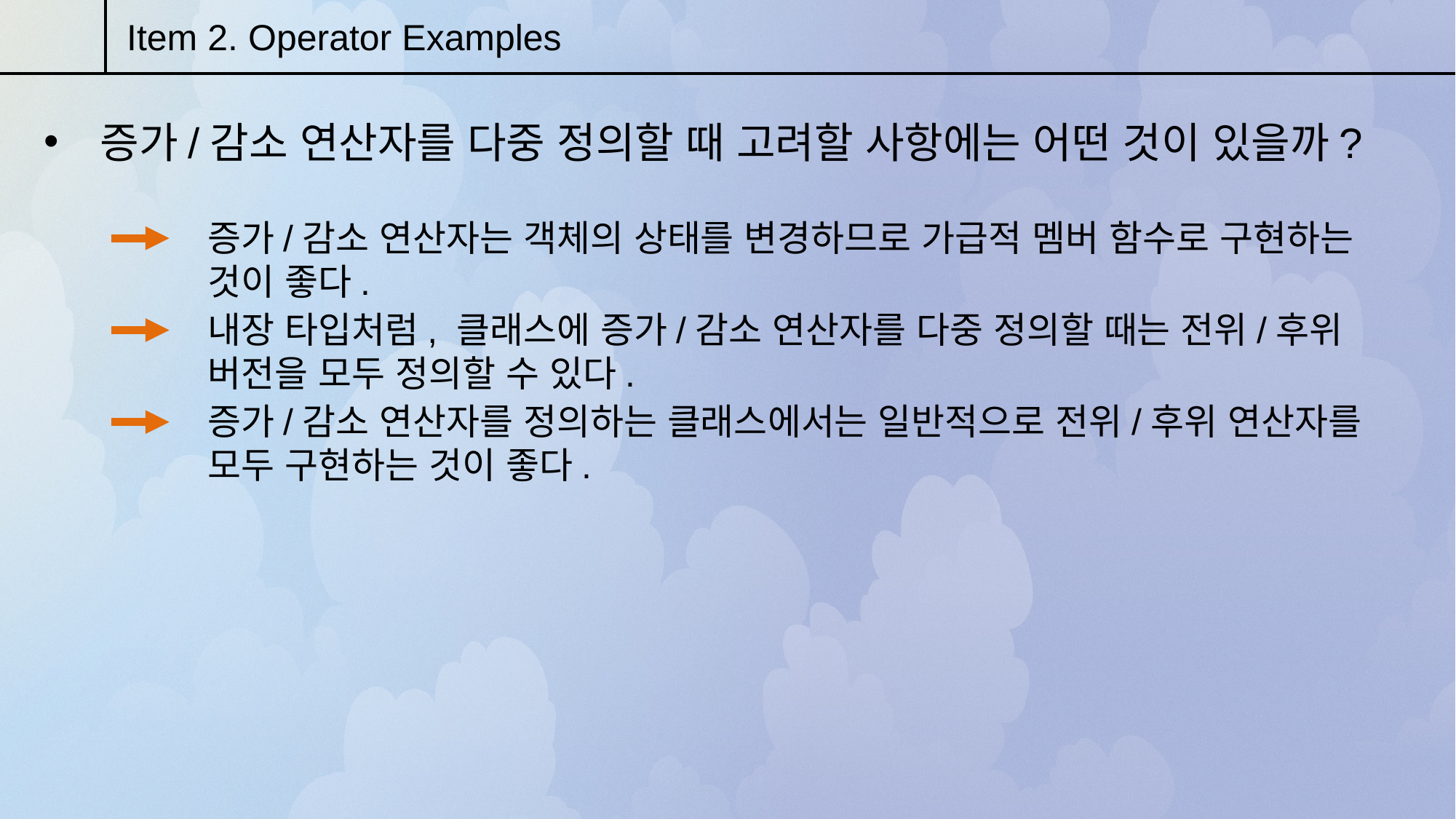

Item 2. Operator Examples
 증가/감소 연산자를 다중 정의할 때 고려할 사항에는 어떤 것이 있을까?
증가/감소 연산자는 객체의 상태를 변경하므로 가급적 멤버 함수로 구현하는 것이 좋다.
내장 타입처럼, 클래스에 증가/감소 연산자를 다중 정의할 때는 전위/후위 버전을 모두 정의할 수 있다.
증가/감소 연산자를 정의하는 클래스에서는 일반적으로 전위/후위 연산자를 모두 구현하는 것이 좋다.